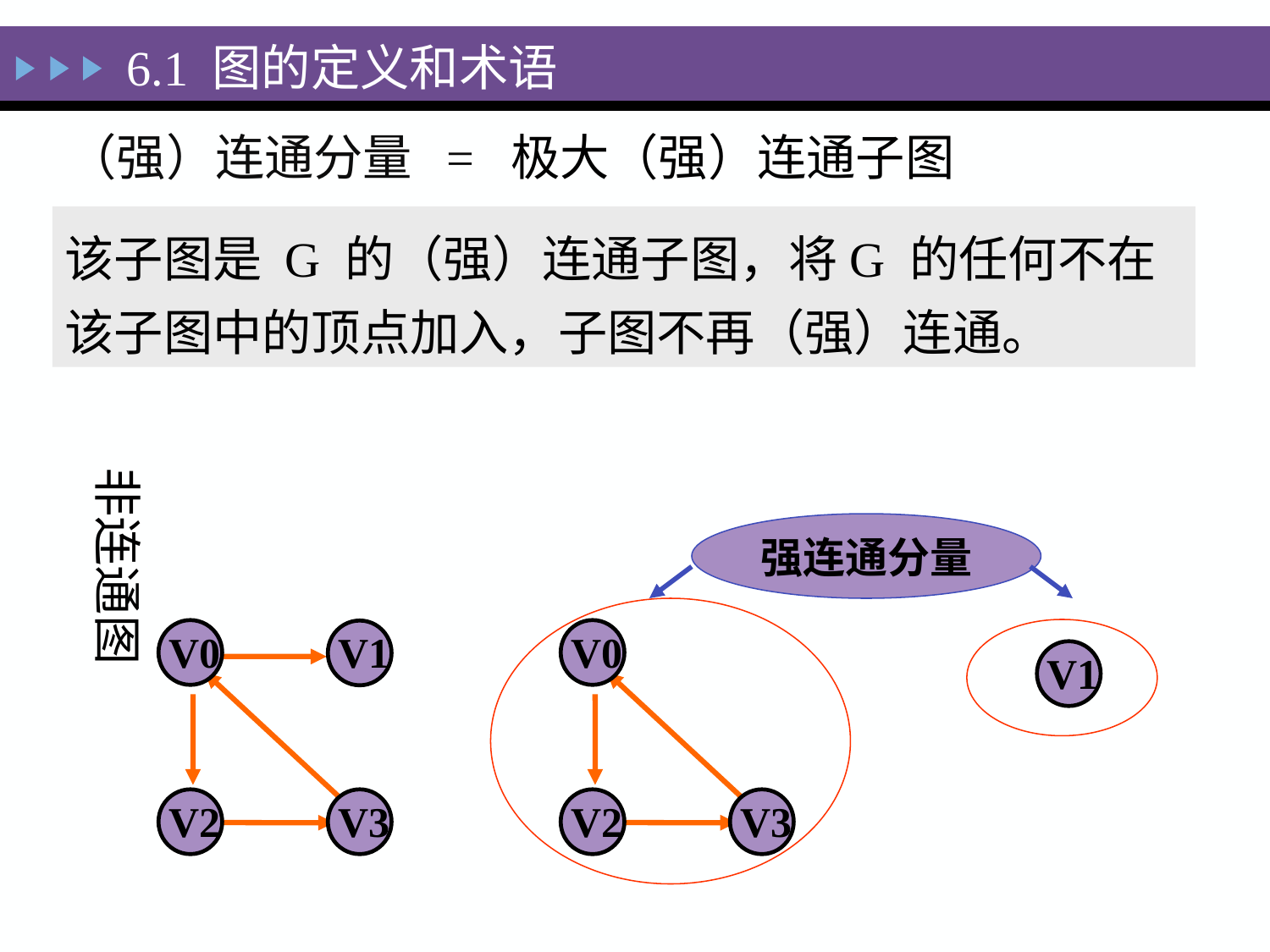

6.1 图的定义和术语
（强）连通分量  =  极大（强）连通子图
该子图是 G 的（强）连通子图，将G 的任何不在该子图中的顶点加入，子图不再（强）连通。
非连通图
强连通分量

 V0

 V2

 V3

 V1

 V0

 V1

 V2

 V3